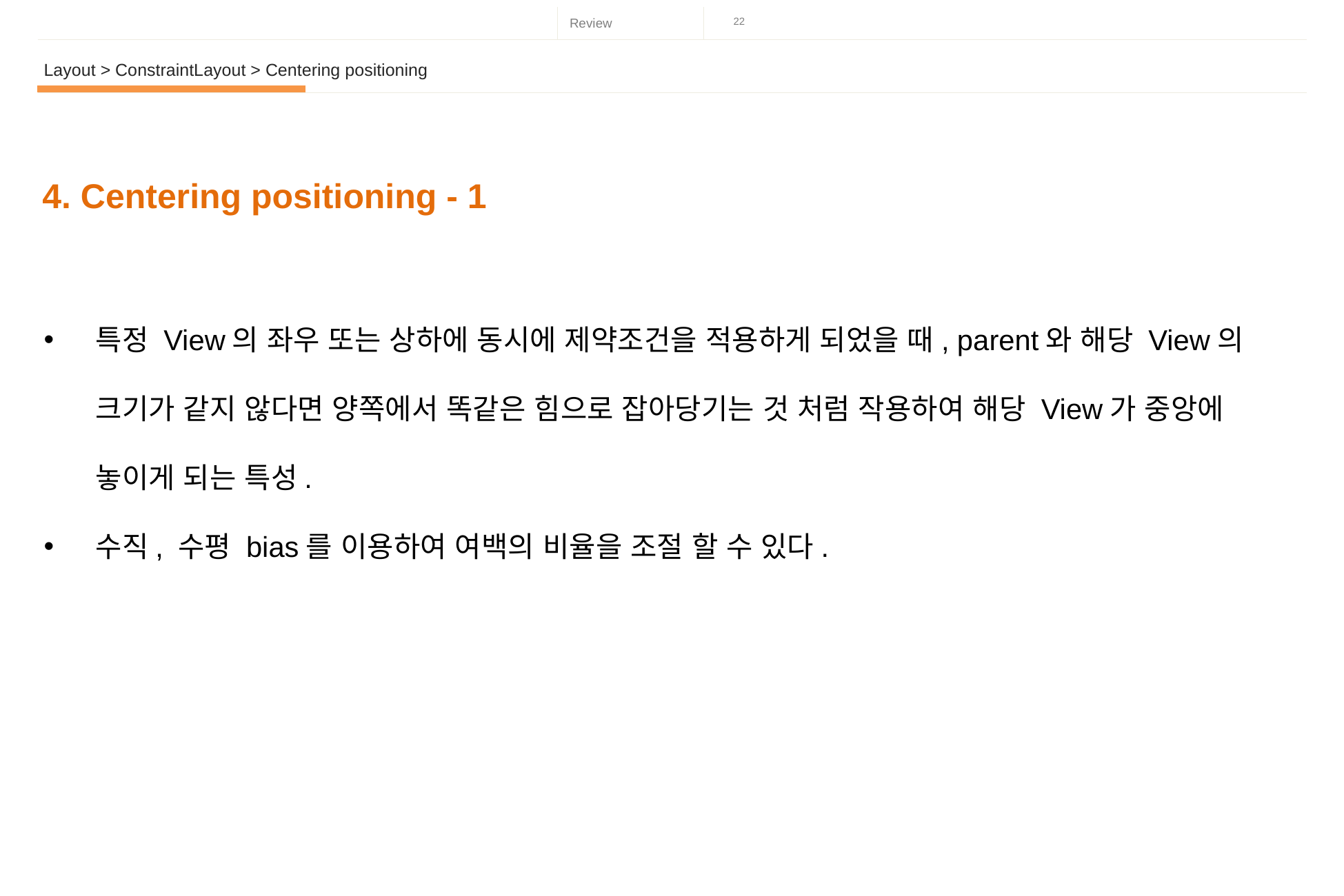

Layout > ConstraintLayout > Centering positioning
4. Centering positioning - 1
특정 View의 좌우 또는 상하에 동시에 제약조건을 적용하게 되었을 때, parent와 해당 View의 크기가 같지 않다면 양쪽에서 똑같은 힘으로 잡아당기는 것 처럼 작용하여 해당 View가 중앙에 놓이게 되는 특성.
수직, 수평 bias를 이용하여 여백의 비율을 조절 할 수 있다.